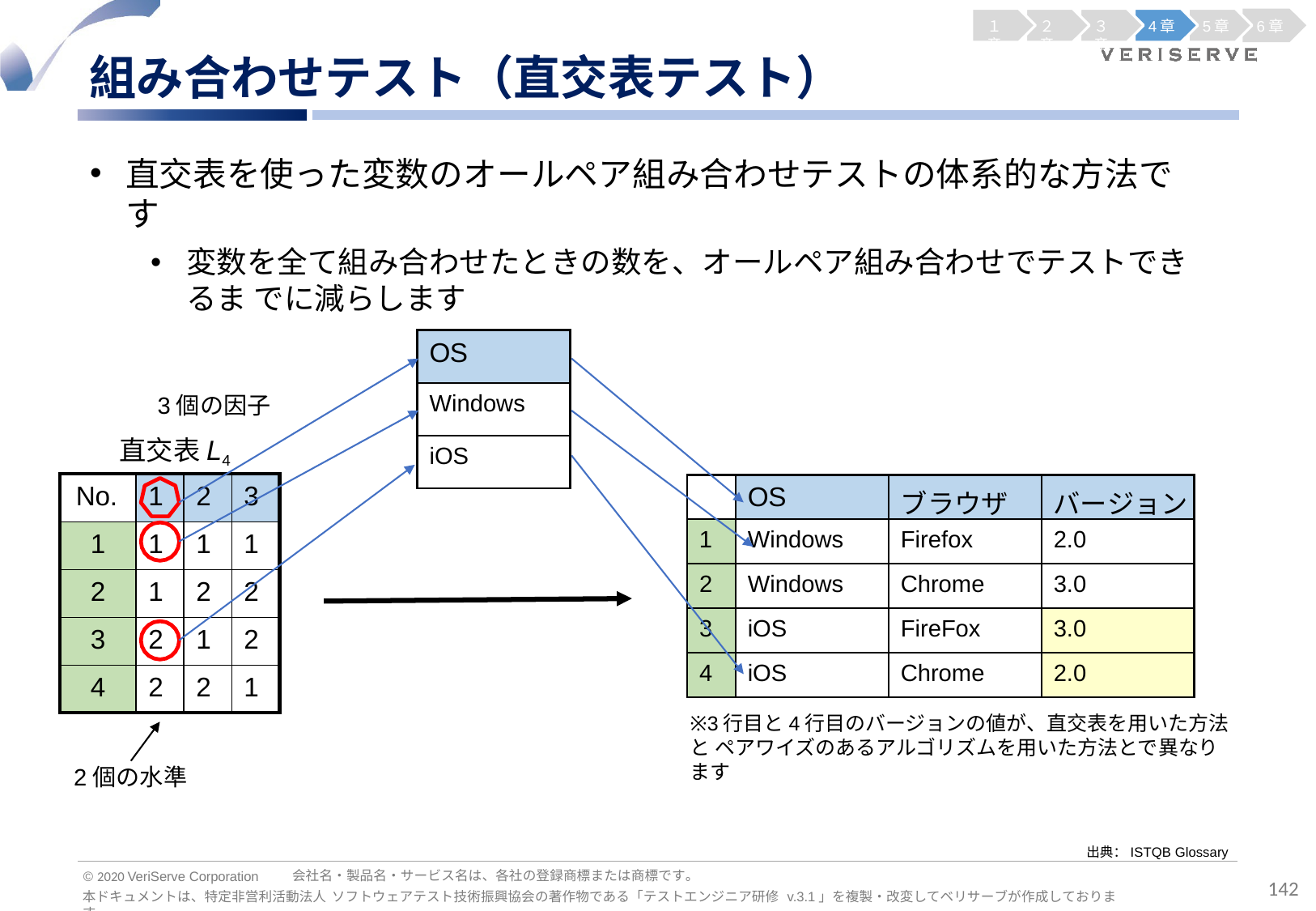

１章
２章
３章
4章
5章
6章
組み合わせテスト（直交表テスト）

直交表を使った変数のオールペア組み合わせテストの体系的な方法です
変数を全て組み合わせたときの数を、オールペア組み合わせでテストできるま でに減らします
| OS |
| --- |
| Windows |
| iOS |

3個の因子
直交表L4

| No. | 1 | 2 | 3 |
| --- | --- | --- | --- |
| 1 | 1 | 1 | 1 |
| 2 | 1 | 2 | 2 |
| 3 | 2 | 1 | 2 |
| 4 | 2 | 2 | 1 |
|  | OS | ブラウザ | バージョン |
| --- | --- | --- | --- |
| 1 | Windows | Firefox | 2.0 |
| 2 | Windows | Chrome | 3.0 |
| 3 | iOS | FireFox | 3.0 |
| 4 | iOS | Chrome | 2.0 |

※3行目と4行目のバージョンの値が、直交表を用いた方法と ペアワイズのあるアルゴリズムを用いた方法とで異なります

2個の水準
出典：ISTQB Glossary
会社名・製品名・サービス名は、各社の登録商標または商標です。
© 2020 VeriServe Corporation
142
本ドキュメントは、特定非営利活動法人 ソフトウェアテスト技術振興協会の著作物である「テストエンジニア研修 v.3.1」を複製・改変してベリサーブが作成しております。